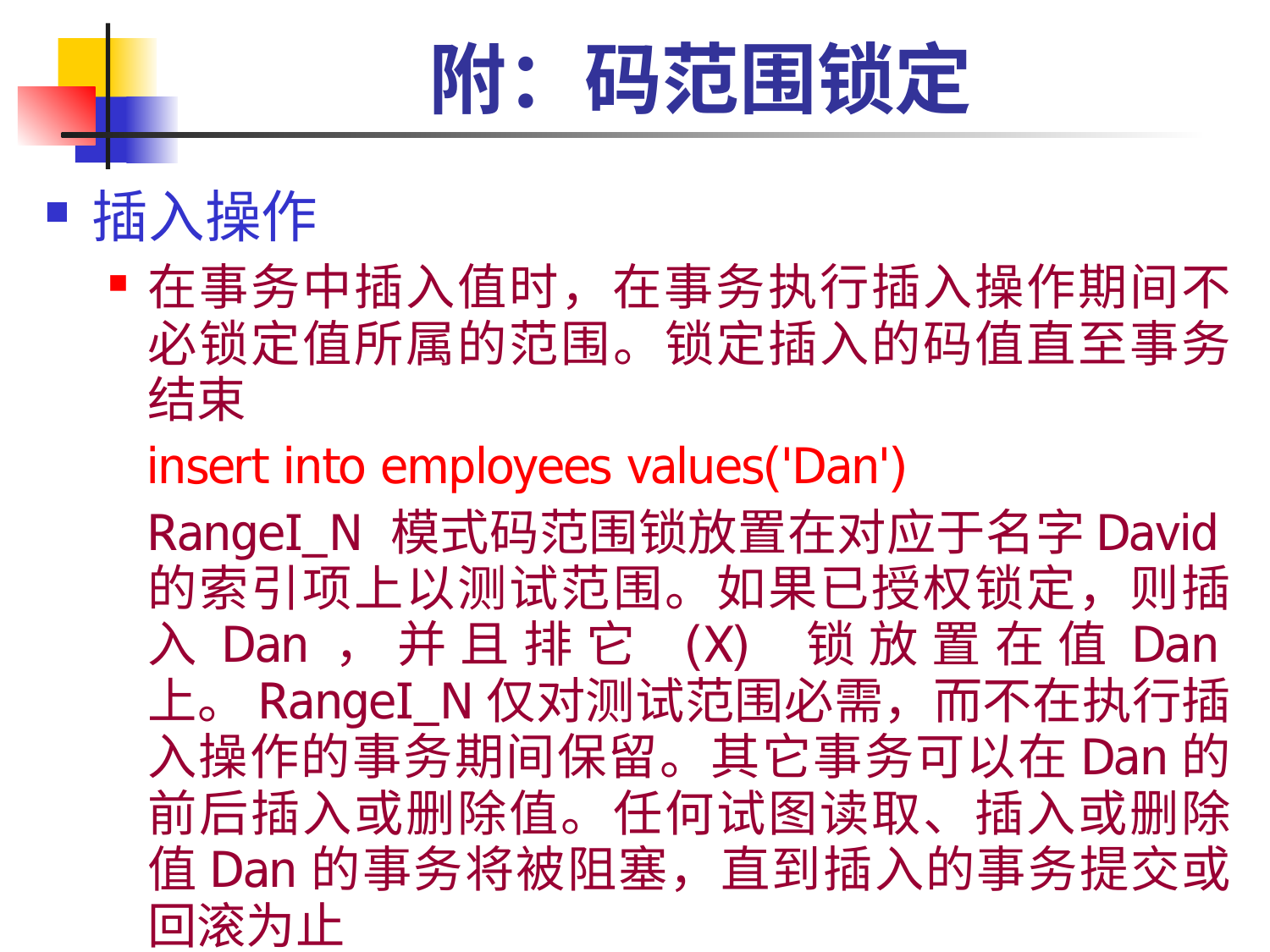

# 附：码范围锁定
插入操作
在事务中插入值时，在事务执行插入操作期间不必锁定值所属的范围。锁定插入的码值直至事务结束
	insert into employees values('Dan')
	RangeI_N 模式码范围锁放置在对应于名字David的索引项上以测试范围。如果已授权锁定，则插入Dan，并且排它 (X) 锁放置在值Dan上。RangeI_N仅对测试范围必需，而不在执行插入操作的事务期间保留。其它事务可以在Dan的前后插入或删除值。任何试图读取、插入或删除值Dan的事务将被阻塞，直到插入的事务提交或回滚为止